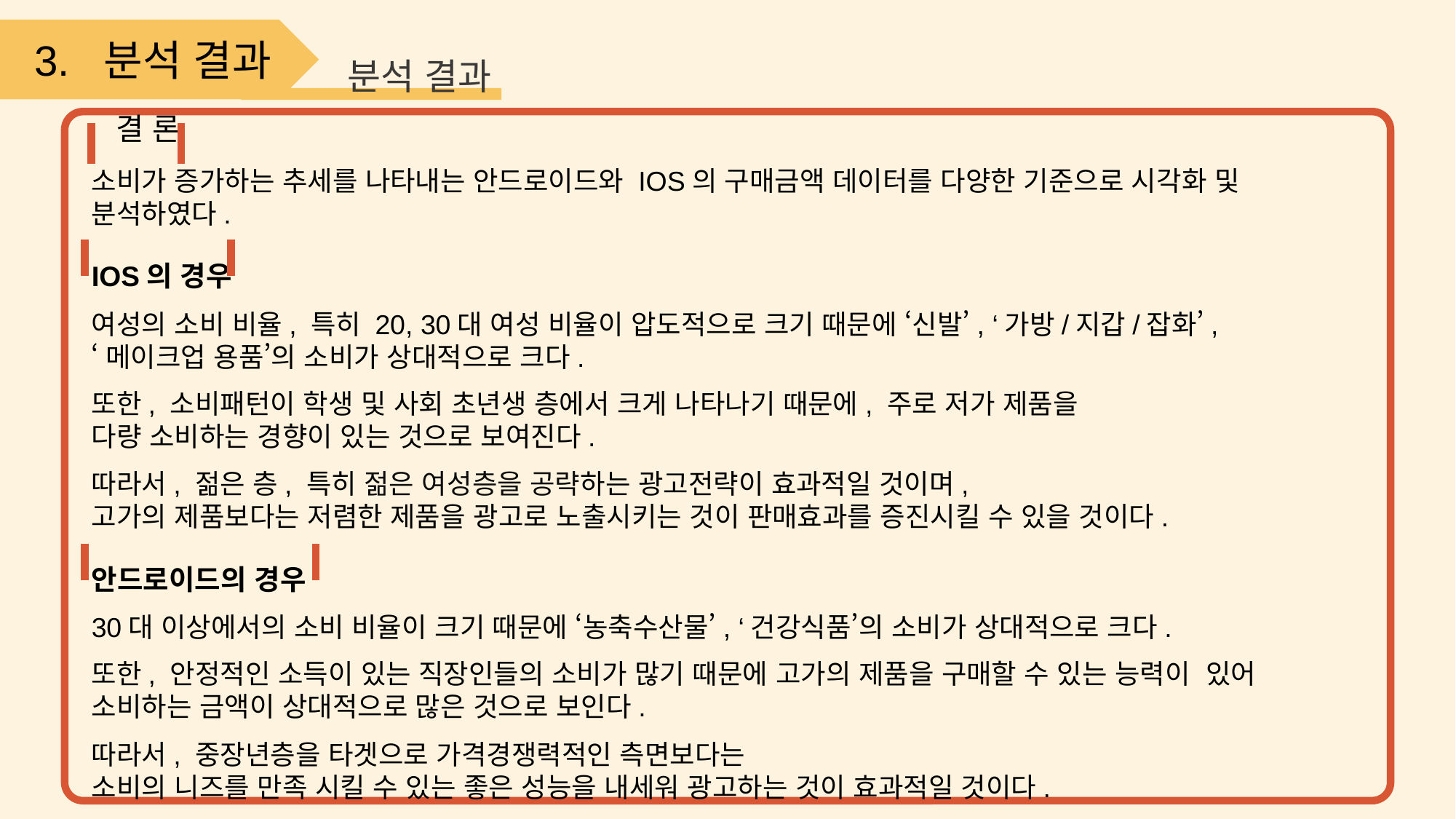

3.  분석 결과

분석 결과

  결 론

소비가 증가하는 추세를 나타내는 안드로이드와 IOS의 구매금액 데이터를 다양한 기준으로 시각화 및 분석하였다.

IOS의 경우

여성의 소비 비율, 특히 20, 30대 여성 비율이 압도적으로 크기 때문에 ‘신발’, ‘가방/지갑/잡화’,
‘메이크업 용품’의 소비가 상대적으로 크다.

또한, 소비패턴이 학생 및 사회 초년생 층에서 크게 나타나기 때문에, 주로 저가 제품을
다량 소비하는 경향이 있는 것으로 보여진다.

따라서, 젊은 층, 특히 젊은 여성층을 공략하는 광고전략이 효과적일 것이며,
고가의 제품보다는 저렴한 제품을 광고로 노출시키는 것이 판매효과를 증진시킬 수 있을 것이다.

안드로이드의 경우

30대 이상에서의 소비 비율이 크기 때문에 ‘농축수산물’, ‘건강식품’의 소비가 상대적으로 크다.

또한, 안정적인 소득이 있는 직장인들의 소비가 많기 때문에 고가의 제품을 구매할 수 있는 능력이  있어
소비하는 금액이 상대적으로 많은 것으로 보인다.

따라서, 중장년층을 타겟으로 가격경쟁력적인 측면보다는
소비의 니즈를 만족 시킬 수 있는 좋은 성능을 내세워 광고하는 것이 효과적일 것이다.